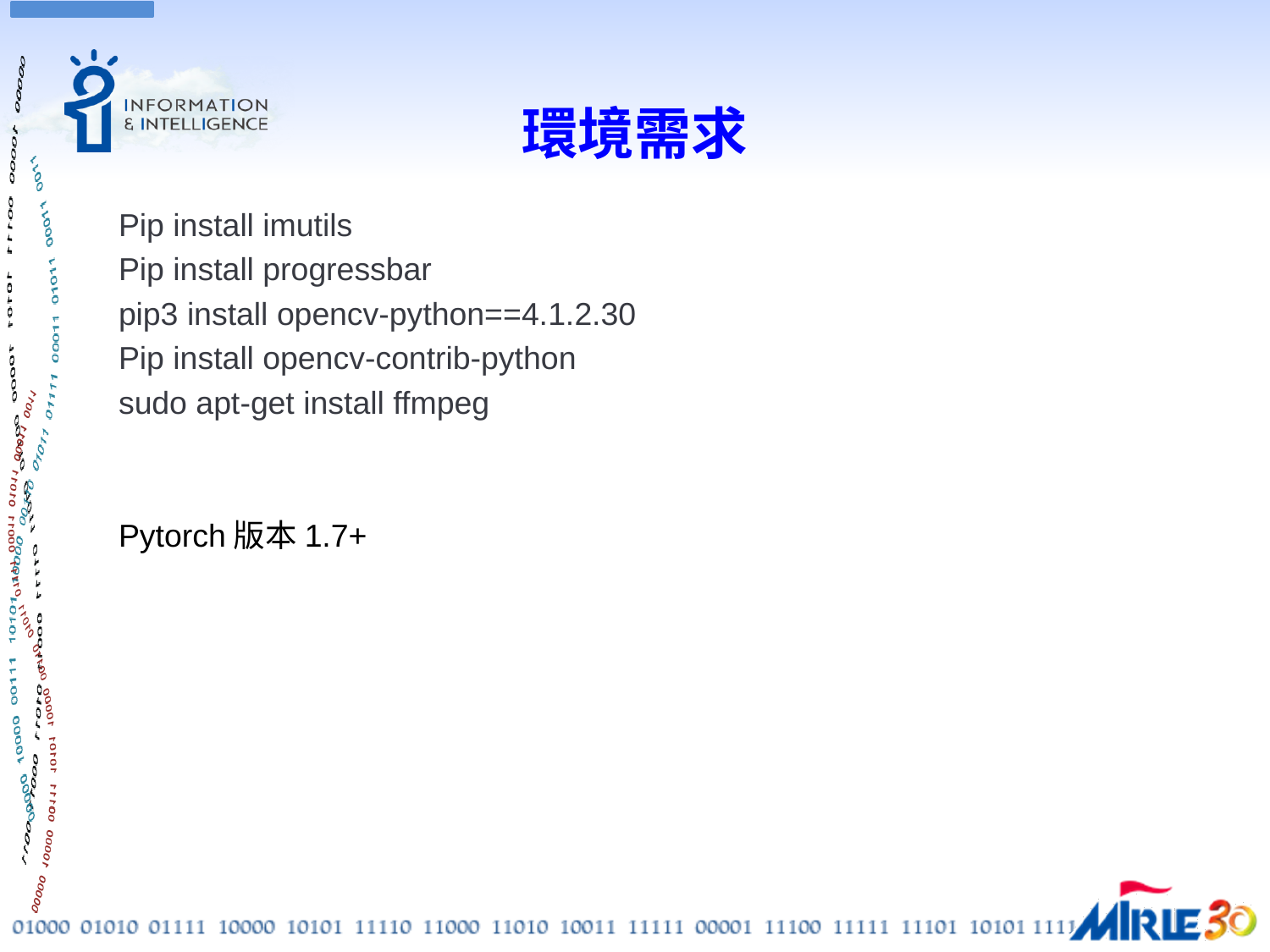

環境需求
Pip install imutils
Pip install progressbar
pip3 install opencv-python==4.1.2.30
Pip install opencv-contrib-python
sudo apt-get install ffmpeg

Pytorch版本1.7+